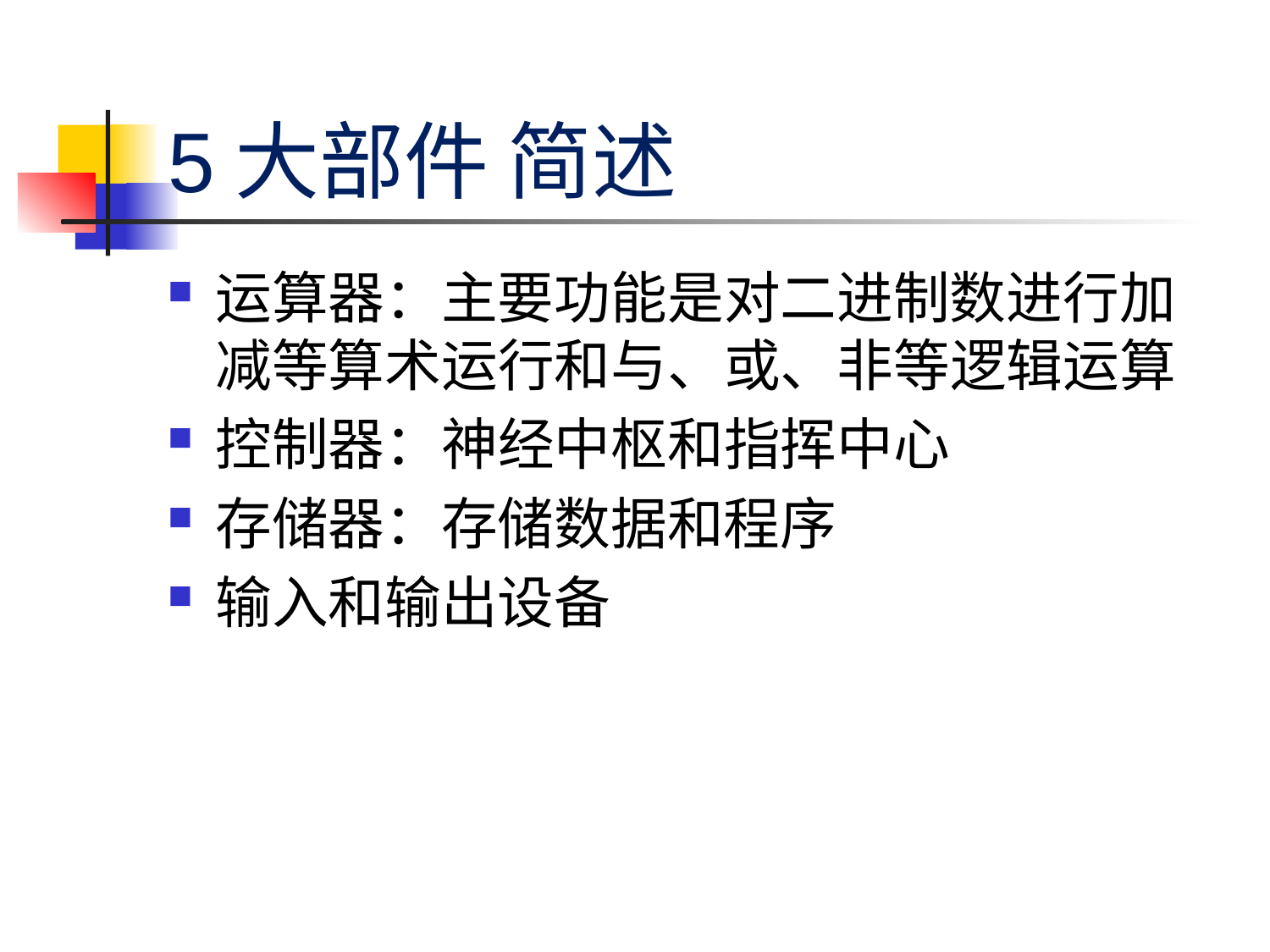

# 5大部件 简述
运算器：主要功能是对二进制数进行加减等算术运行和与、或、非等逻辑运算
控制器：神经中枢和指挥中心
存储器：存储数据和程序
输入和输出设备